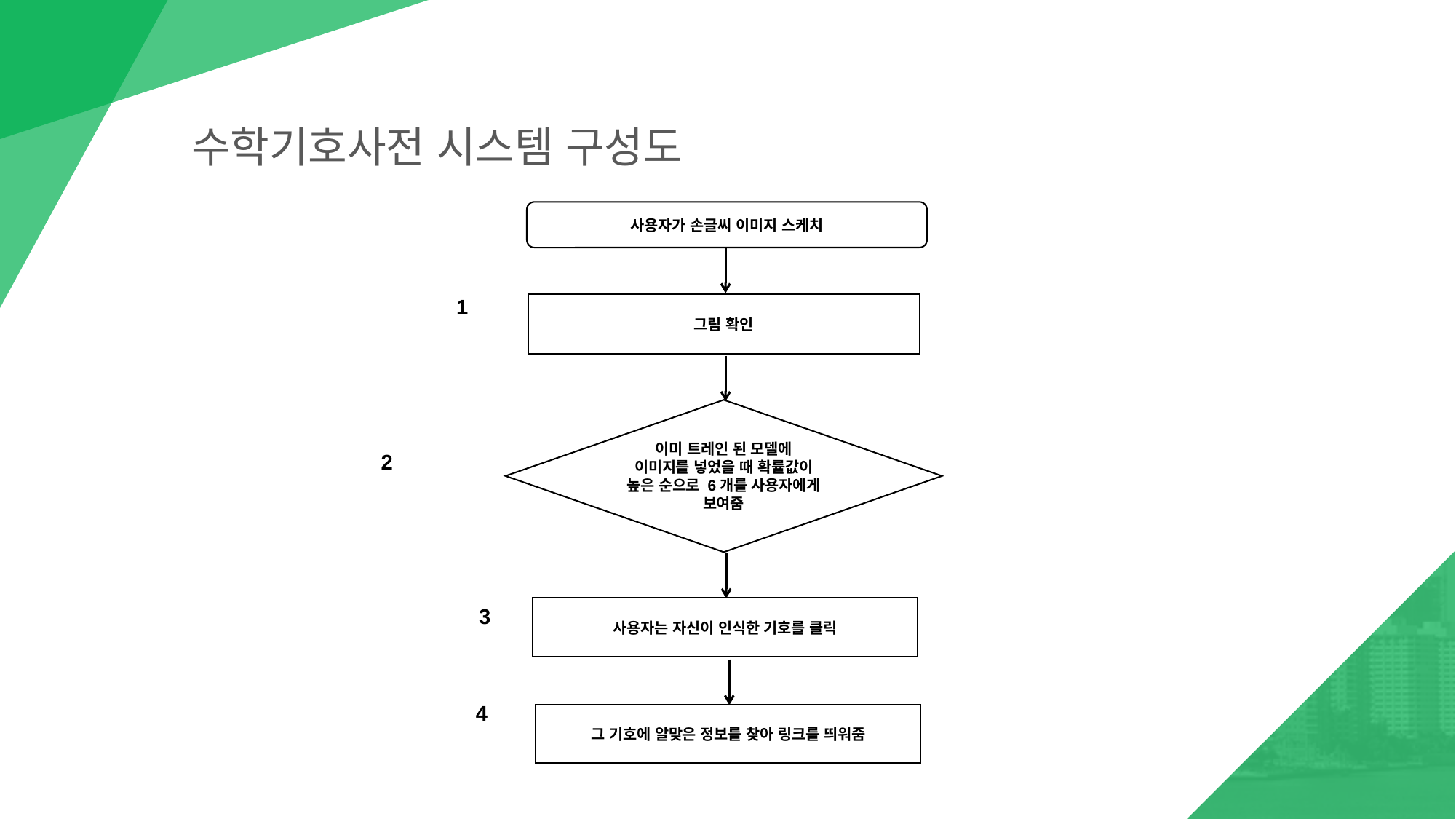

수학기호사전 시스템 구성도
사용자가 손글씨 이미지 스케치
1
그림 확인
이미 트레인 된 모델에 이미지를 넣었을 때 확률값이 높은 순으로 6개를 사용자에게 보여줌
2
사용자는 자신이 인식한 기호를 클릭
3
4
그 기호에 알맞은 정보를 찾아 링크를 띄워줌